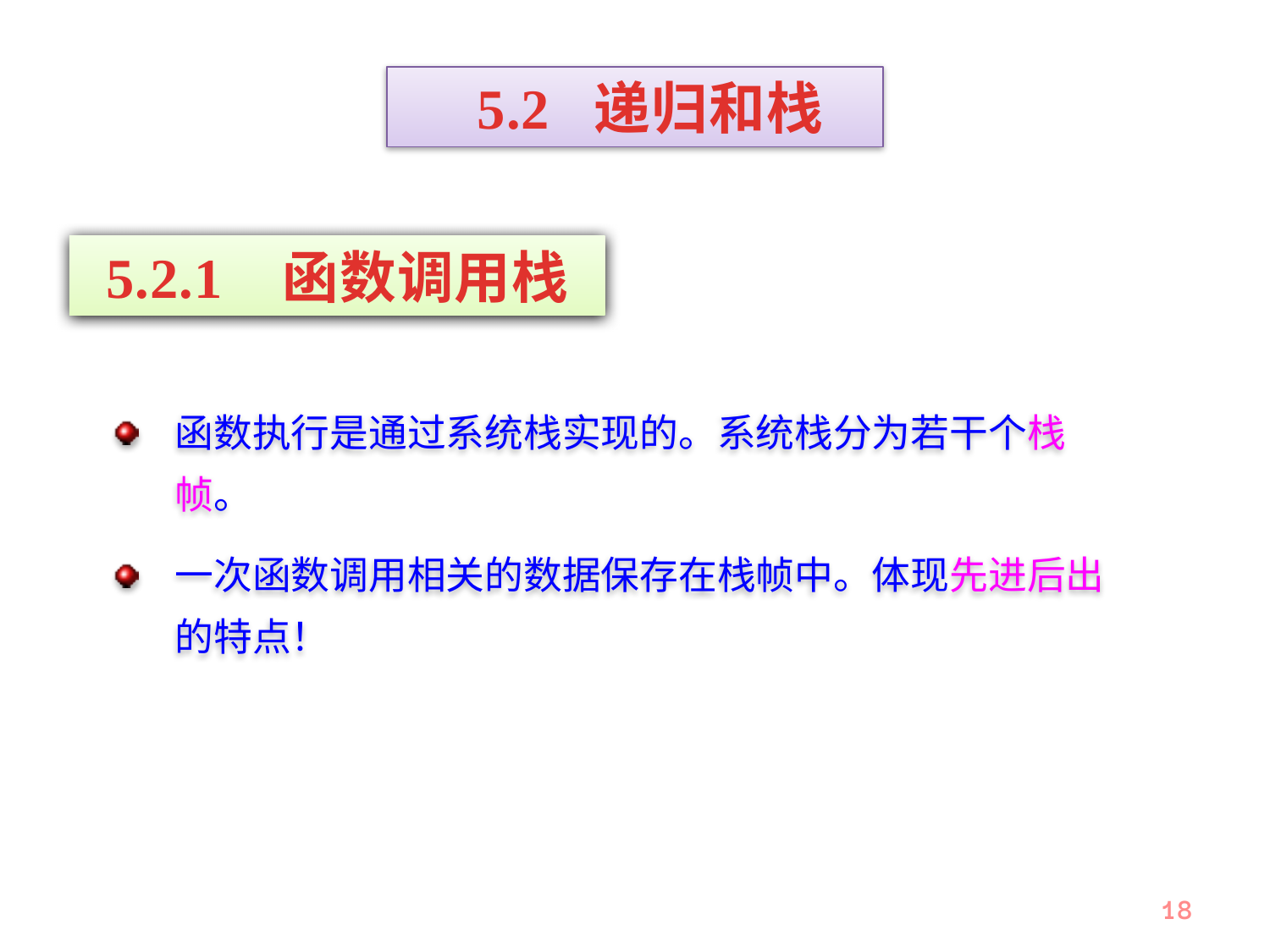

5.2  递归和栈
5.2.1   函数调用栈
函数执行是通过系统栈实现的。系统栈分为若干个栈帧。
一次函数调用相关的数据保存在栈帧中。体现先进后出的特点！
18